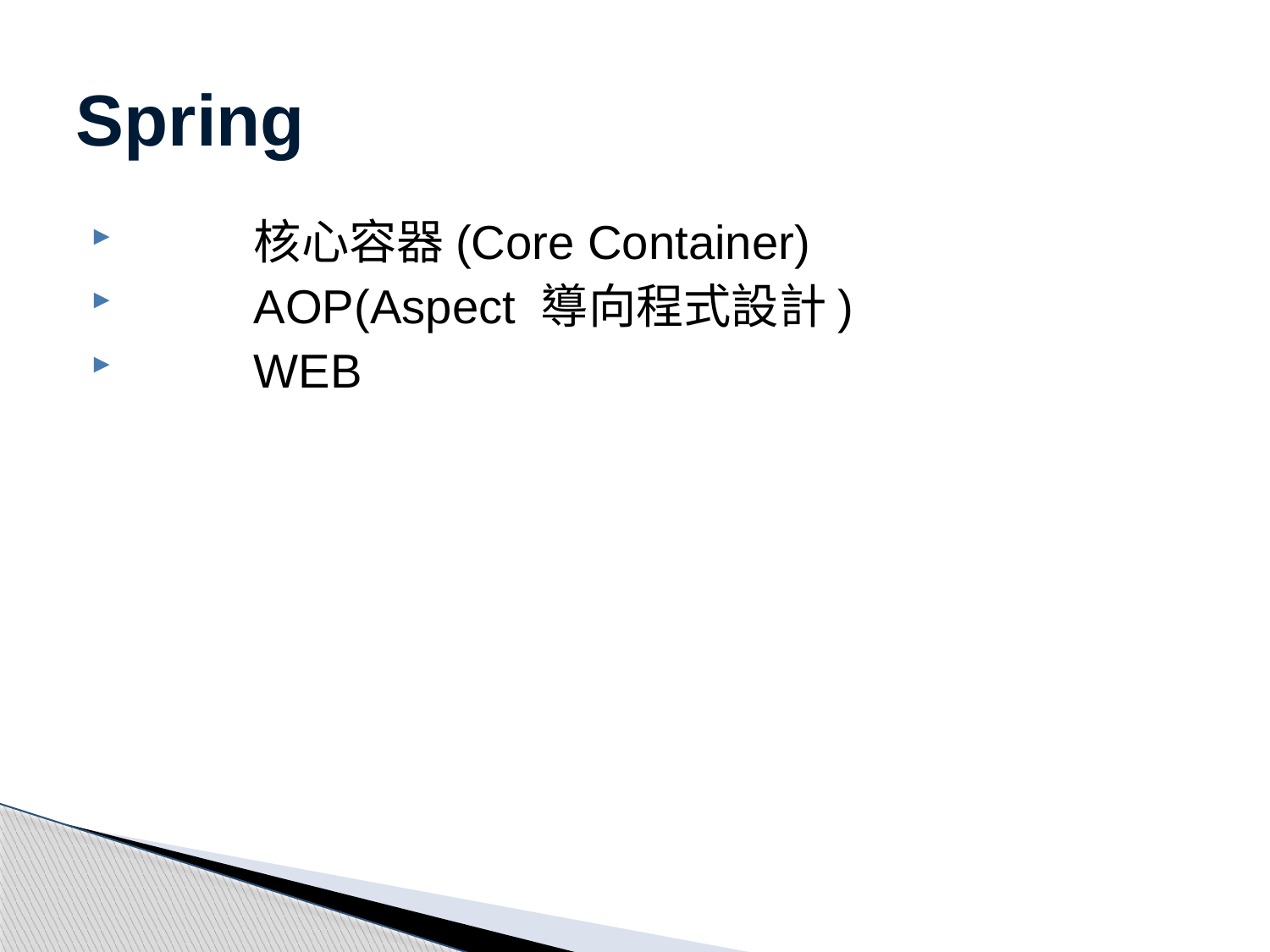

# Spring
	核心容器(Core Container)
	AOP(Aspect 導向程式設計)
	WEB